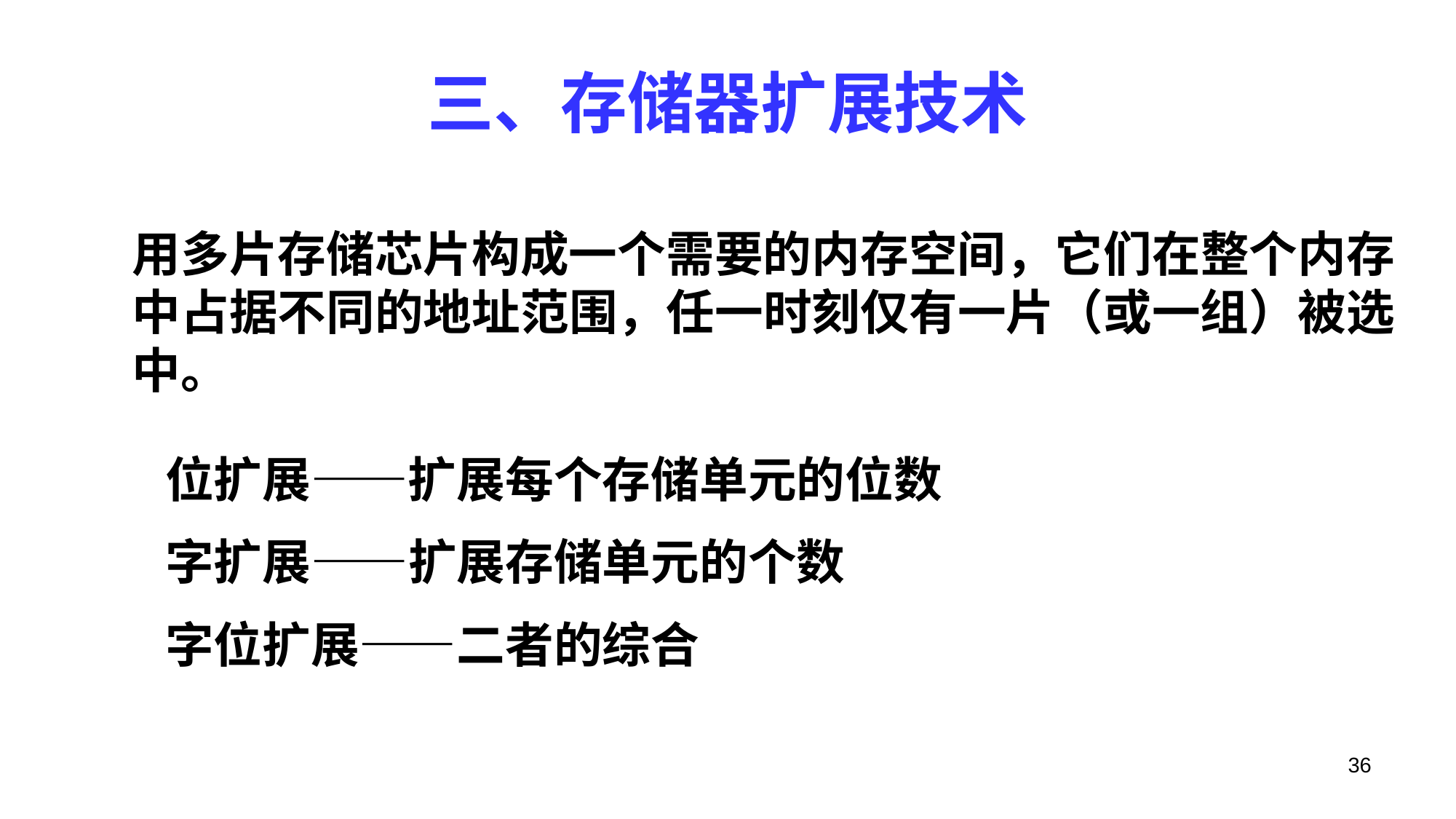

# 三、存储器扩展技术
用多片存储芯片构成一个需要的内存空间，它们在整个内存中占据不同的地址范围，任一时刻仅有一片（或一组）被选中。
位扩展——扩展每个存储单元的位数
字扩展——扩展存储单元的个数
字位扩展——二者的综合
36